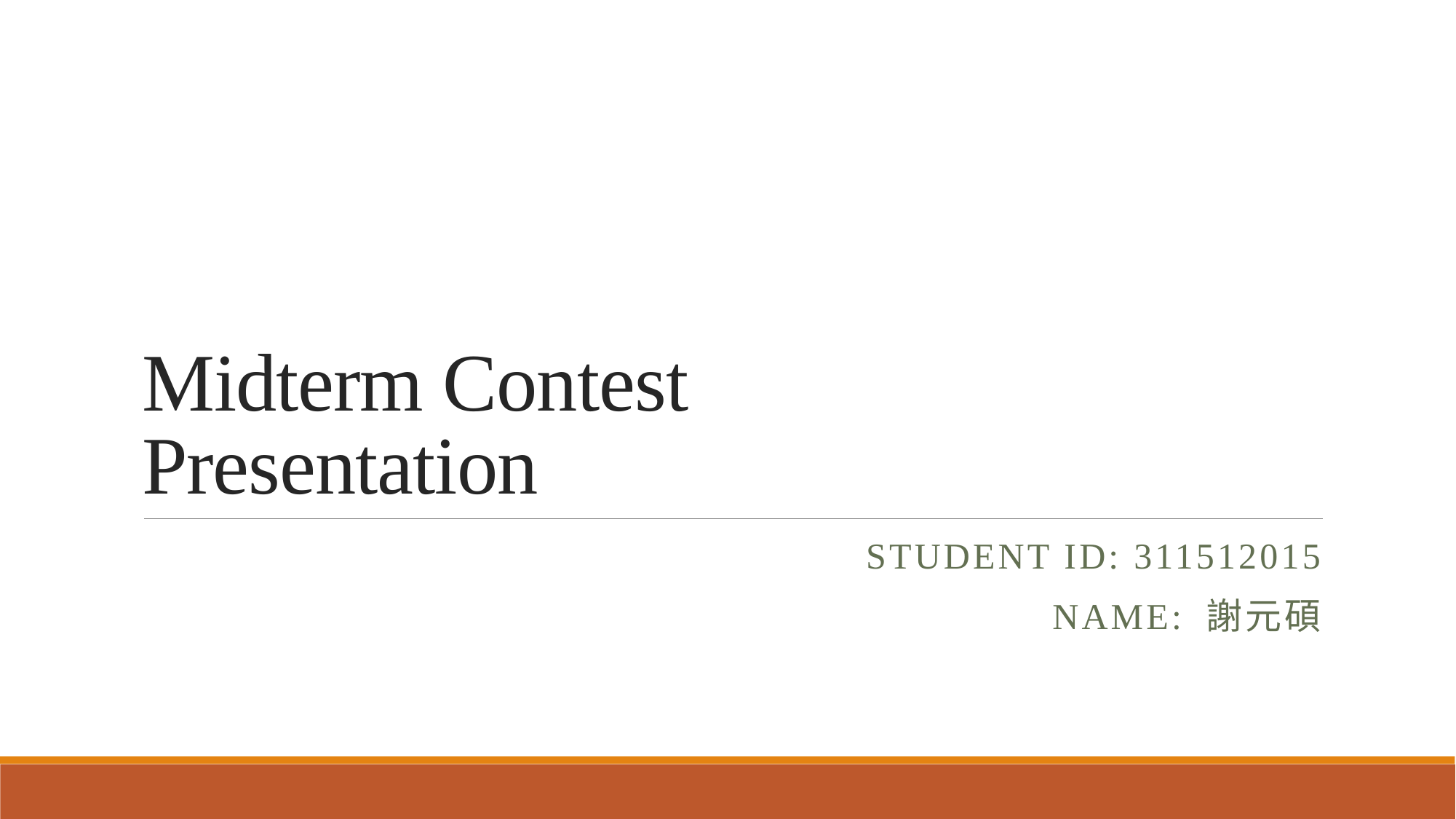

# Midterm Contest Presentation
Student id: 311512015
Name: 謝元碩